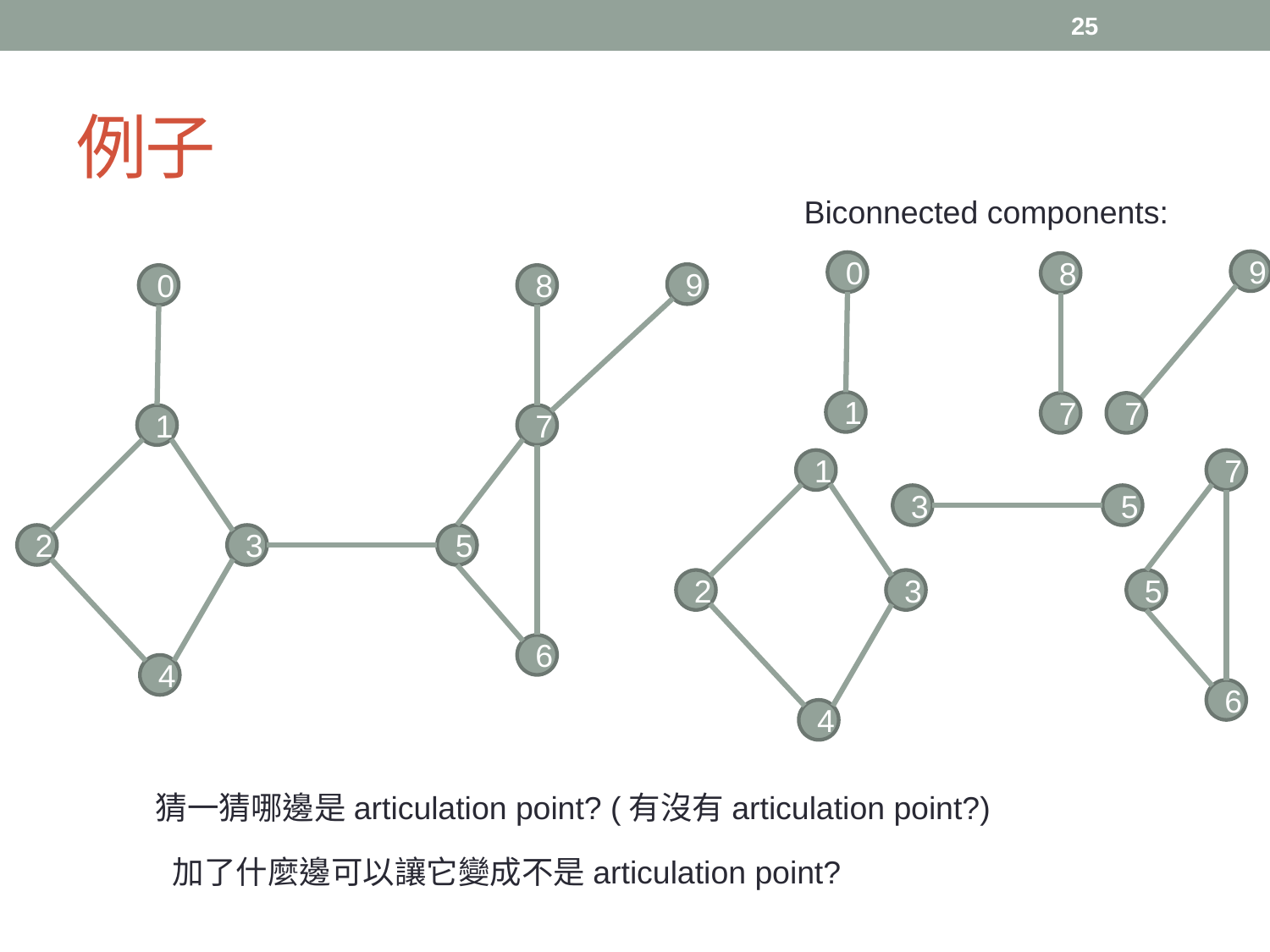

25
# 例子
Biconnected components:
9
0
8
9
0
8
1
7
7
1
7
1
7
3
5
2
3
5
2
3
5
6
4
6
4
猜一猜哪邊是articulation point? (有沒有articulation point?)
加了什麼邊可以讓它變成不是articulation point?